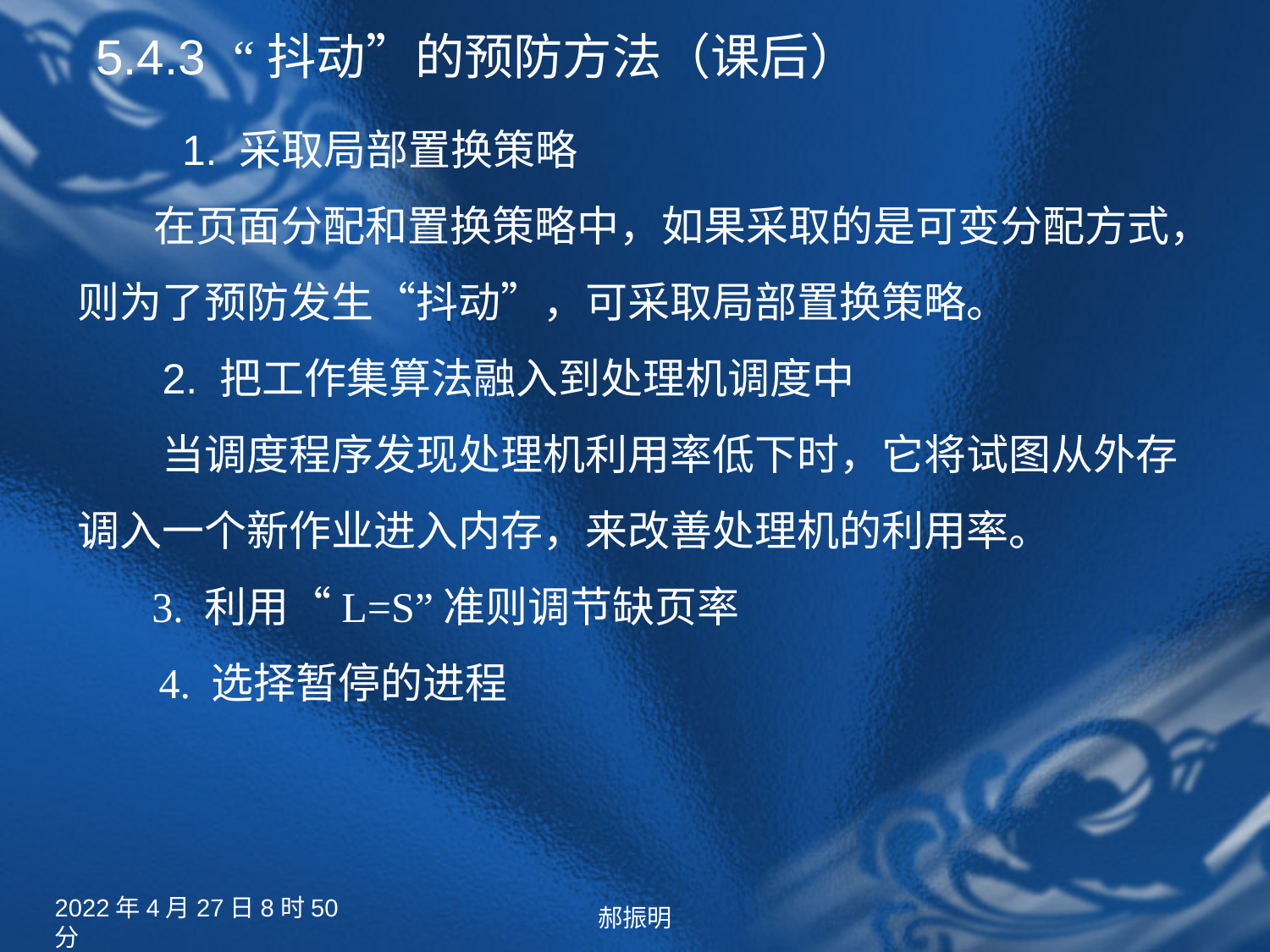

# 5.4.3  “抖动”的预防方法（课后）
　　 1. 采取局部置换策略
        在页面分配和置换策略中，如果采取的是可变分配方式，则为了预防发生“抖动”，可采取局部置换策略。
        2. 把工作集算法融入到处理机调度中
　　当调度程序发现处理机利用率低下时，它将试图从外存调入一个新作业进入内存，来改善处理机的利用率。
       3. 利用“L=S”准则调节缺页率
　   4. 选择暂停的进程
2022年4月27日8时50分
郝振明